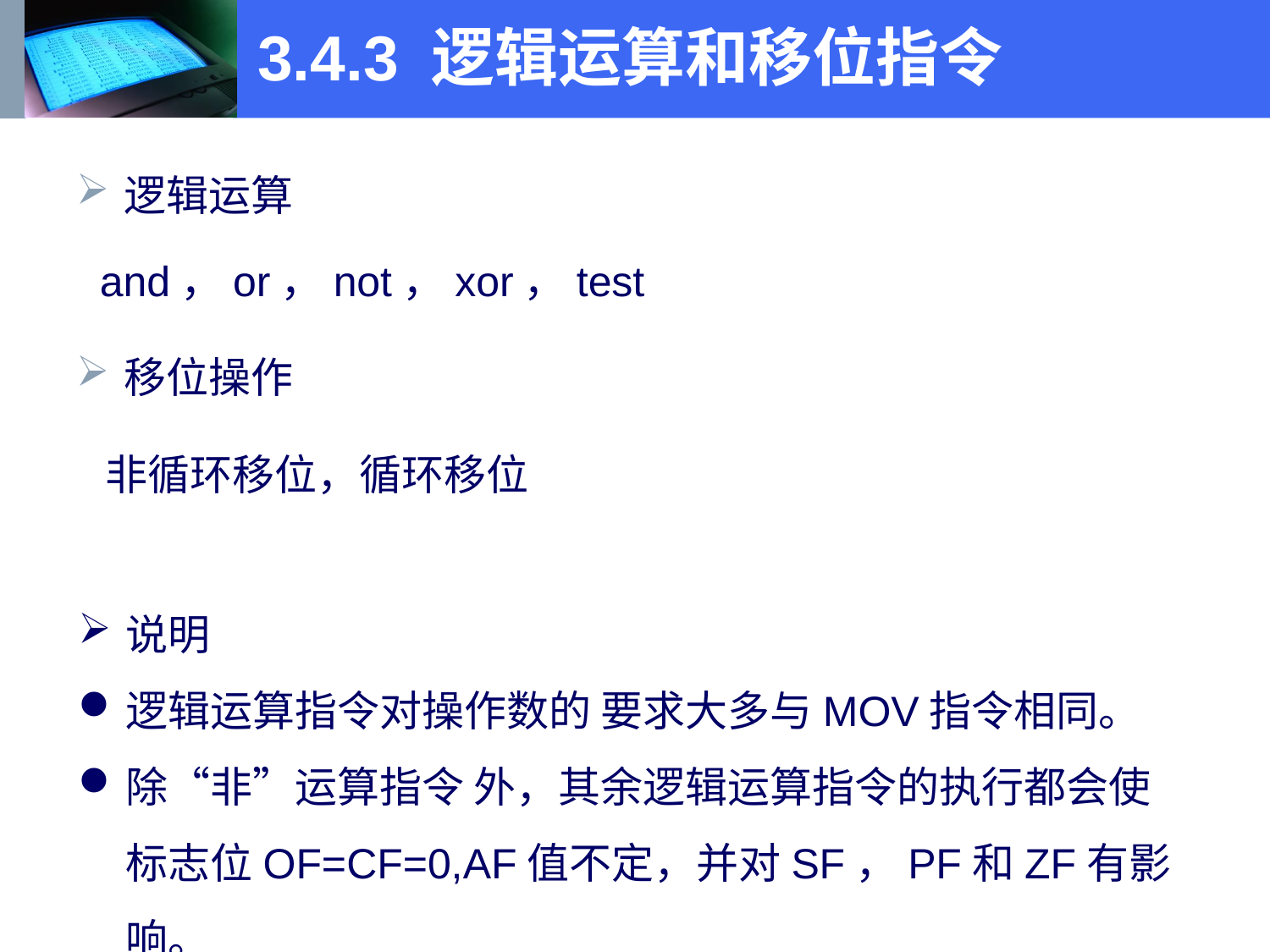

3.4.3 逻辑运算和移位指令
逻辑运算
  and，or，not，xor，test
移位操作
  非循环移位，循环移位
说明
逻辑运算指令对操作数的 要求大多与MOV指令相同。
除“非”运算指令 外，其余逻辑运算指令的执行都会使标志位OF=CF=0,AF值不定，并对SF，PF和ZF有影响。